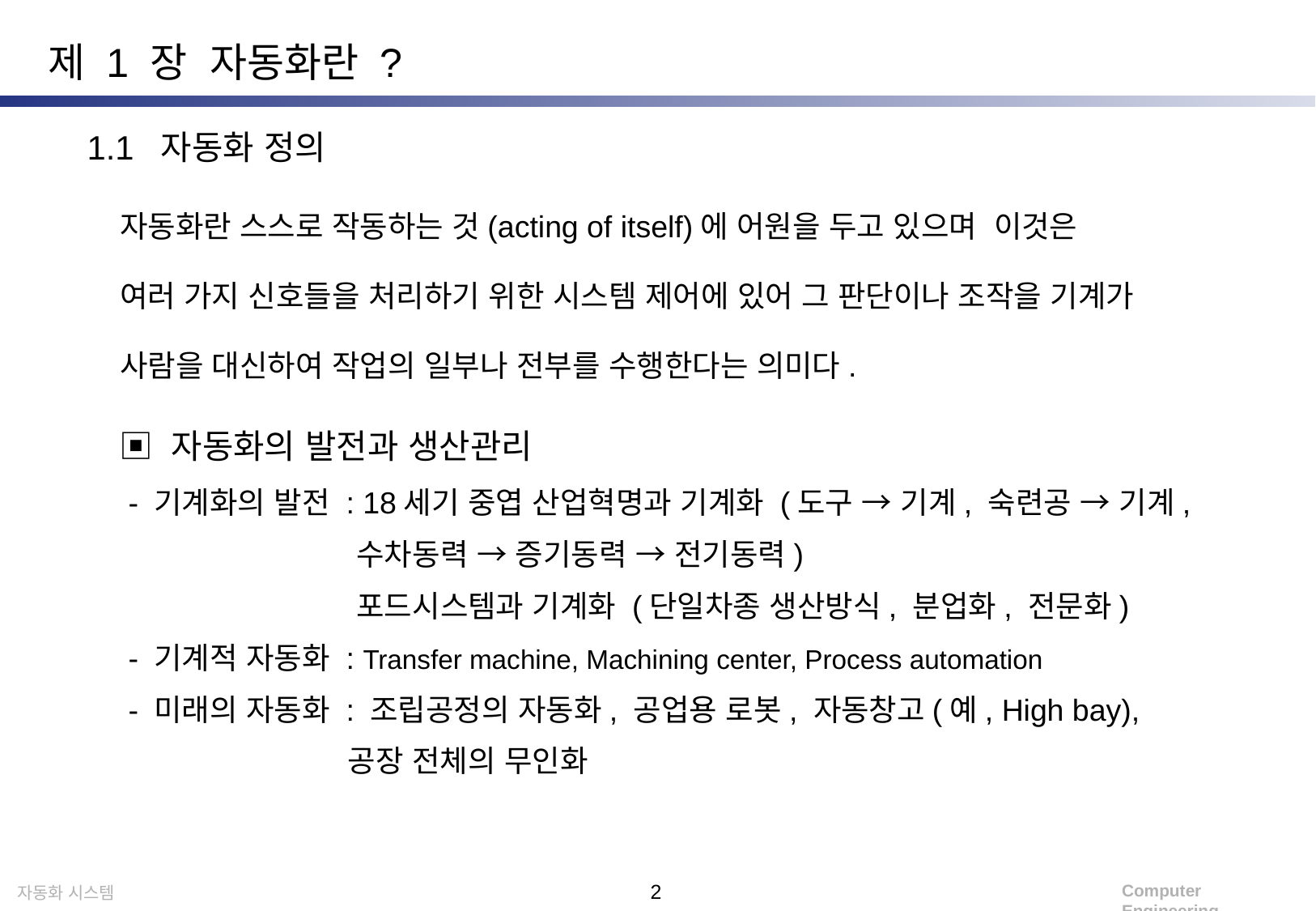

제 1 장  자동화란 ?
1.1  자동화 정의
자동화란 스스로 작동하는 것(acting of itself)에 어원을 두고 있으며  이것은
여러 가지 신호들을 처리하기 위한 시스템 제어에 있어 그 판단이나 조작을 기계가
사람을 대신하여 작업의 일부나 전부를 수행한다는 의미다.
   ▣ 자동화의 발전과 생산관리
 - 기계화의 발전 : 18세기 중엽 산업혁명과 기계화 (도구 → 기계, 숙련공 → 기계,
                           수차동력 → 증기동력 → 전기동력)
                           포드시스템과 기계화 (단일차종 생산방식, 분업화, 전문화)
 - 기계적 자동화 : Transfer machine, Machining center, Process automation
 - 미래의 자동화 : 조립공정의 자동화, 공업용 로봇, 자동창고(예, High bay),
                          공장 전체의 무인화